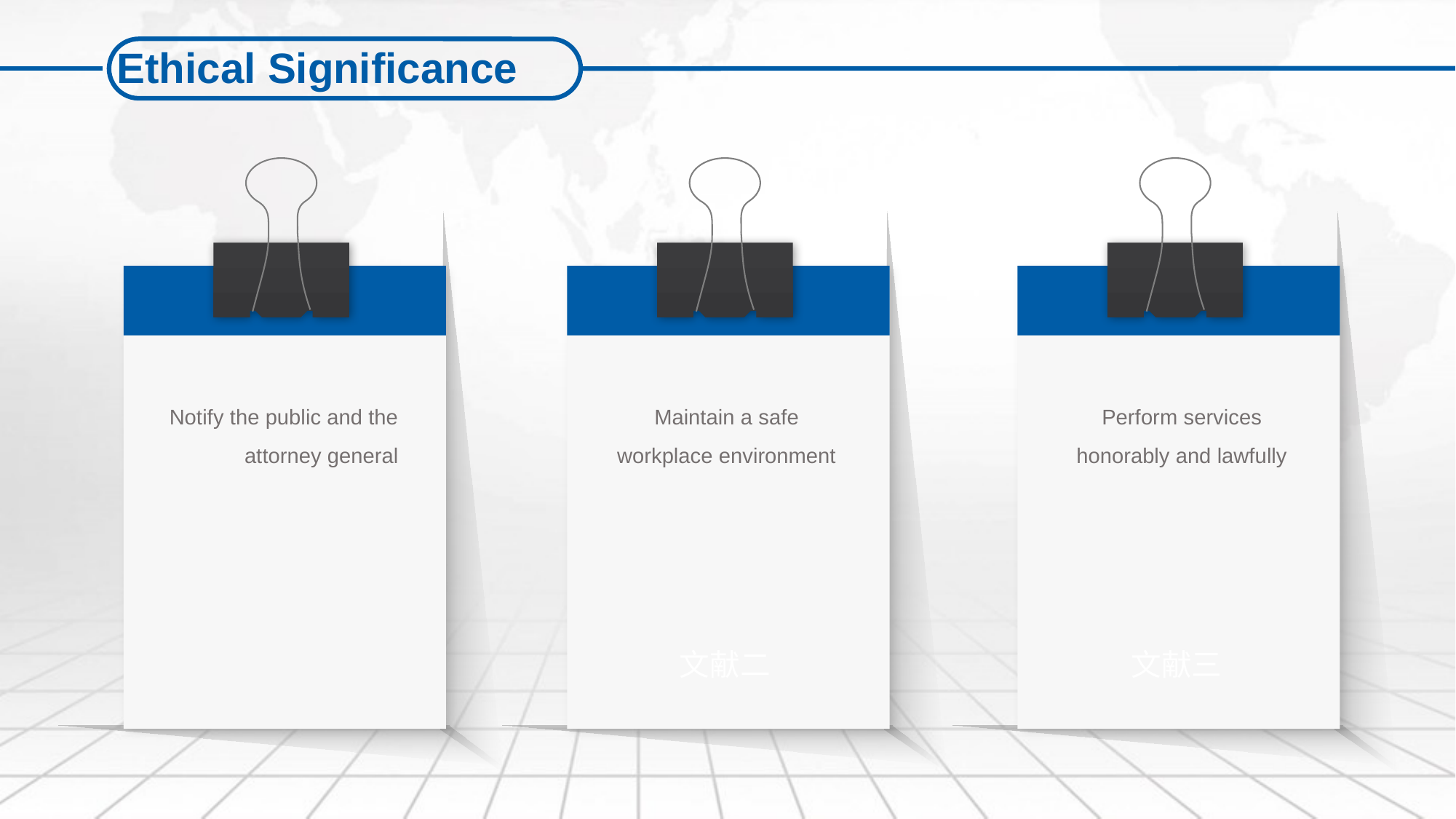

Ethical Significance

Notify the public and the attorney general

Maintain a safe workplace environment
文献二

Perform services honorably and lawfully
文献三